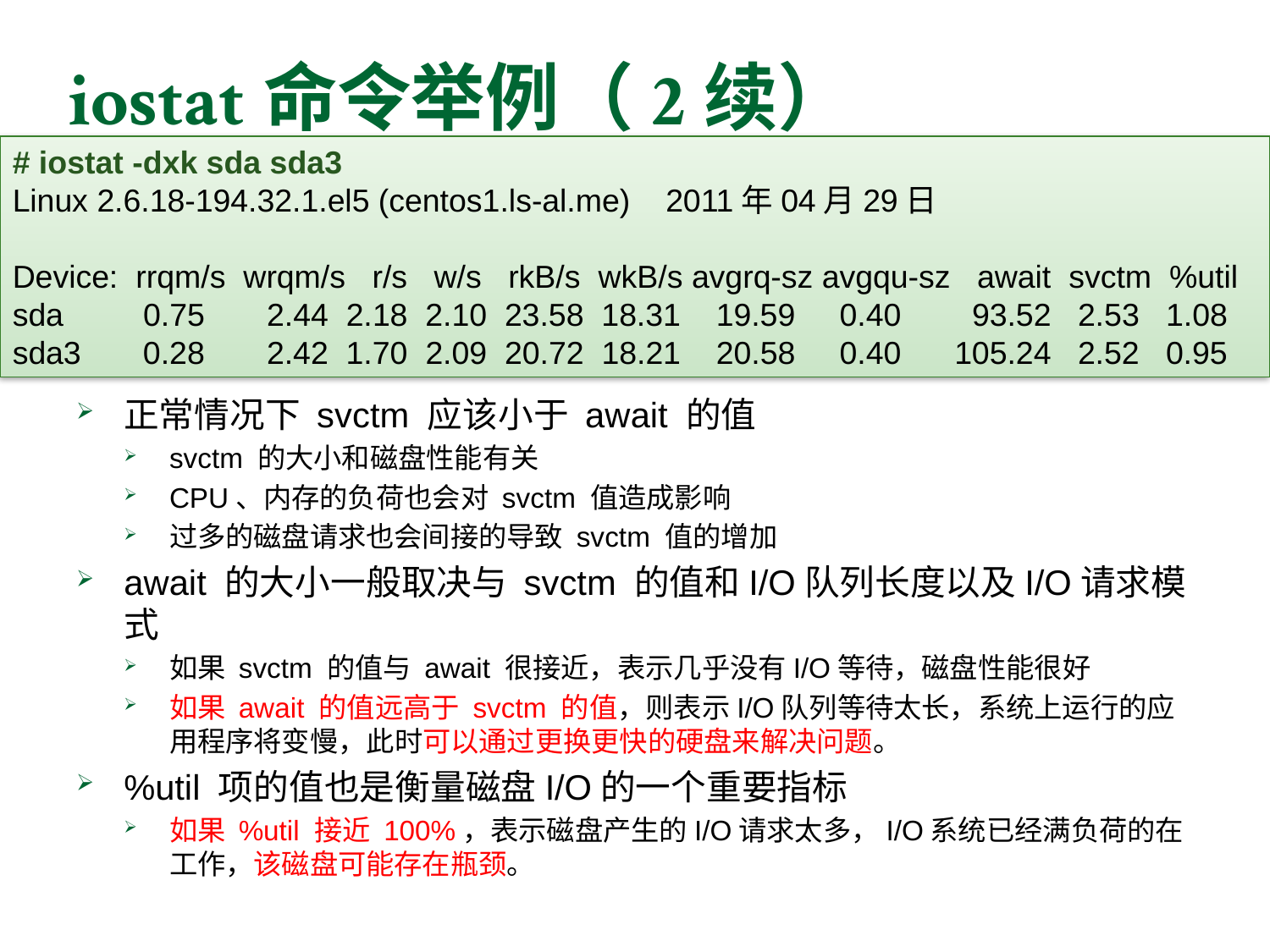

# iostat命令举例（2续）
# iostat -dxk sda sda3
Linux 2.6.18-194.32.1.el5 (centos1.ls-al.me)    2011年04月29日

Device:  rrqm/s  wrqm/s   r/s   w/s   rkB/s  wkB/s avgrq-sz avgqu-sz   await  svctm  %util
sda         0.75       2.44  2.18  2.10  23.58  18.31    19.59     0.40        93.52   2.53   1.08
sda3       0.28       2.42  1.70  2.09  20.72  18.21    20.58     0.40      105.24   2.52   0.95
正常情况下 svctm 应该小于 await 的值
svctm 的大小和磁盘性能有关
CPU、内存的负荷也会对 svctm 值造成影响
过多的磁盘请求也会间接的导致 svctm 值的增加
await 的大小一般取决与 svctm 的值和I/O队列长度以及I/O请求模式
如果 svctm 的值与 await 很接近，表示几乎没有I/O等待，磁盘性能很好
如果 await 的值远高于 svctm 的值，则表示I/O队列等待太长，系统上运行的应用程序将变慢，此时可以通过更换更快的硬盘来解决问题。
%util 项的值也是衡量磁盘I/O的一个重要指标
如果 %util 接近 100%，表示磁盘产生的I/O请求太多，I/O系统已经满负荷的在工作，该磁盘可能存在瓶颈。